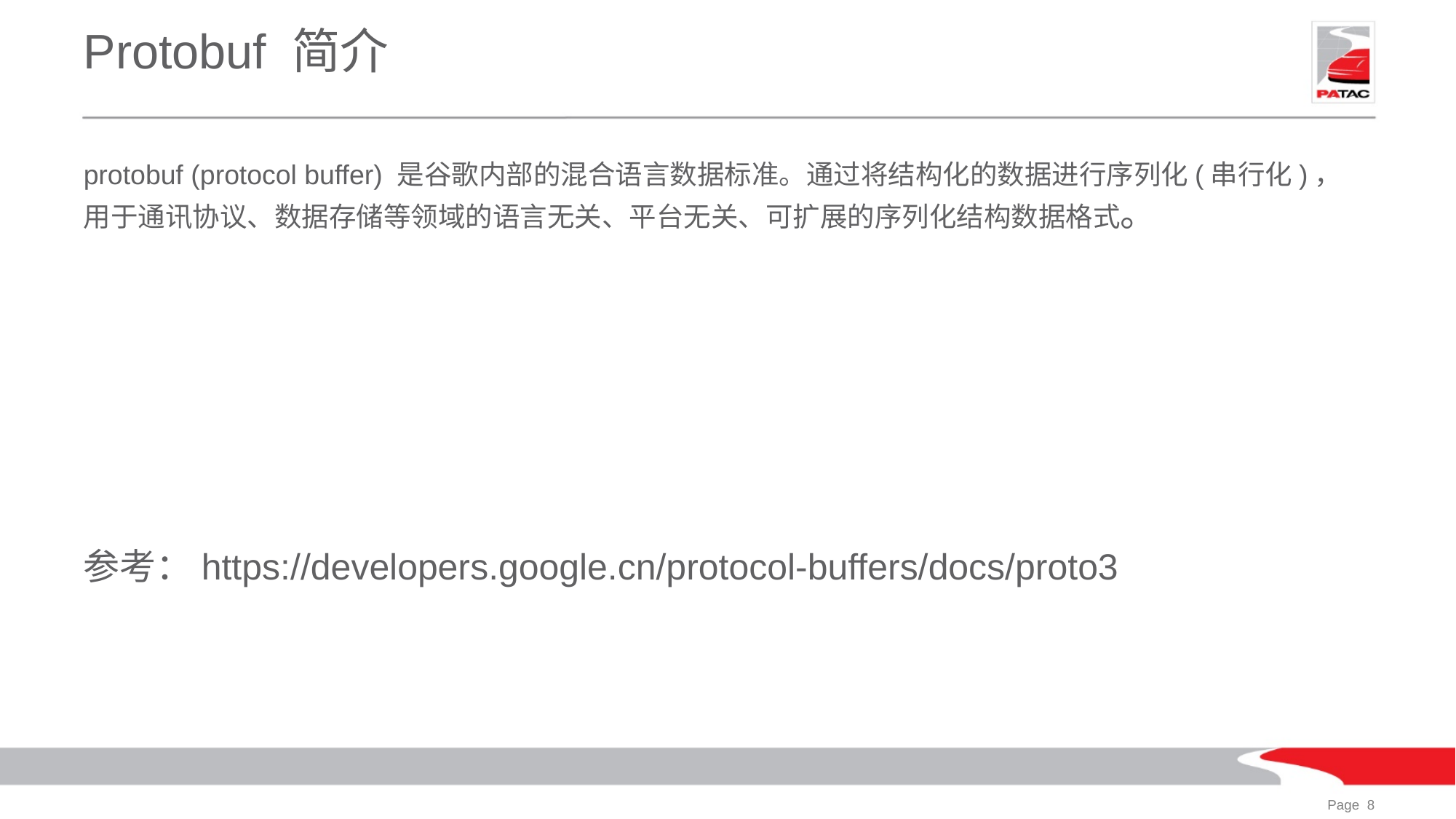

# Protobuf 简介
protobuf (protocol buffer) 是谷歌内部的混合语言数据标准。通过将结构化的数据进行序列化(串行化)，用于通讯协议、数据存储等领域的语言无关、平台无关、可扩展的序列化结构数据格式。

参考：https://developers.google.cn/protocol-buffers/docs/proto3